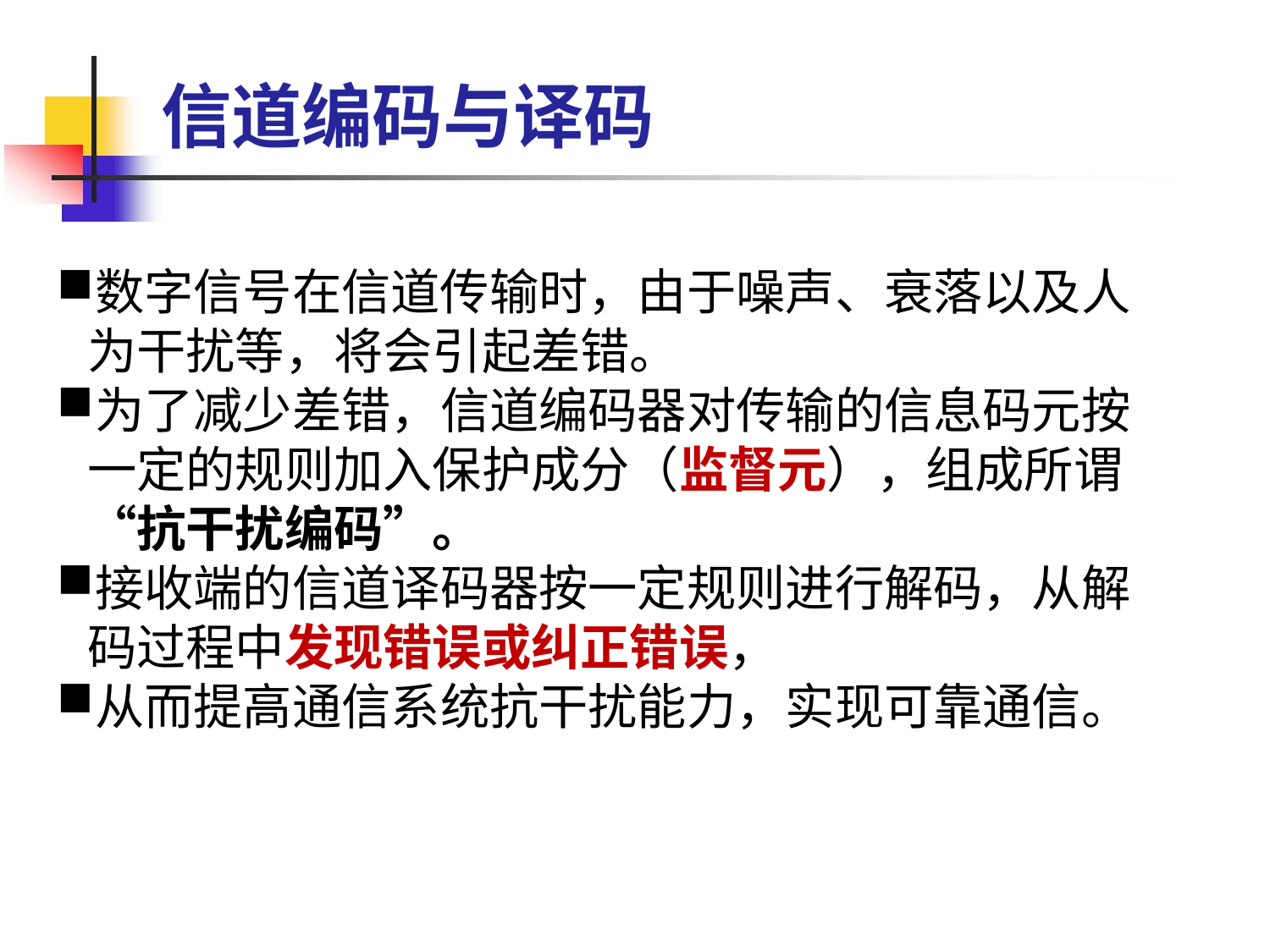

信道编码与译码
数字信号在信道传输时，由于噪声、衰落以及人为干扰等，将会引起差错。
为了减少差错，信道编码器对传输的信息码元按一定的规则加入保护成分（监督元），组成所谓“抗干扰编码”。
接收端的信道译码器按一定规则进行解码，从解码过程中发现错误或纠正错误，
从而提高通信系统抗干扰能力，实现可靠通信。